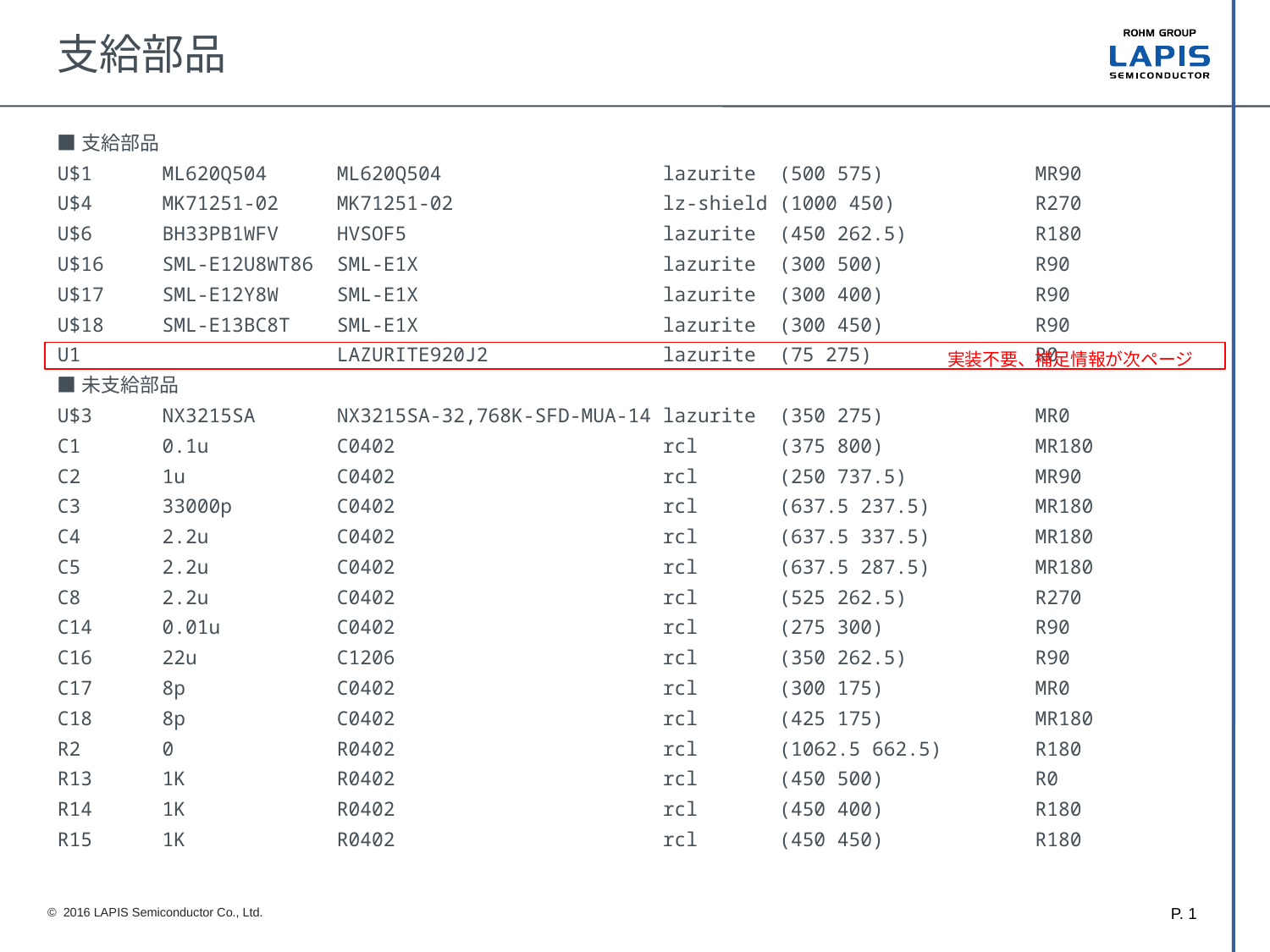

# 支給部品
■支給部品
U$1      ML620Q504      ML620Q504                   lazurite  (500 575)             MR90
U$4      MK71251-02     MK71251-02                  lz-shield (1000 450)            R270
U$6      BH33PB1WFV     HVSOF5                      lazurite  (450 262.5)           R180
U$16     SML-E12U8WT86  SML-E1X                     lazurite  (300 500)             R90
U$17     SML-E12Y8W     SML-E1X                     lazurite  (300 400)             R90
U$18     SML-E13BC8T    SML-E1X                     lazurite  (300 450)             R90
U1                      LAZURITE920J2               lazurite  (75 275)              R0
■未支給部品
U$3      NX3215SA       NX3215SA-32,768K-SFD-MUA-14 lazurite  (350 275)             MR0
C1       0.1u           C0402                       rcl       (375 800)             MR180
C2       1u             C0402                       rcl       (250 737.5)           MR90
C3       33000p         C0402                       rcl       (637.5 237.5)         MR180
C4       2.2u           C0402                       rcl       (637.5 337.5)         MR180
C5       2.2u           C0402                       rcl       (637.5 287.5)         MR180
C8       2.2u           C0402                       rcl       (525 262.5)           R270
C14      0.01u          C0402                       rcl       (275 300)             R90
C16      22u            C1206                       rcl       (350 262.5)           R90
C17      8p             C0402                       rcl       (300 175)             MR0
C18      8p             C0402                       rcl       (425 175)             MR180
R2       0              R0402                       rcl       (1062.5 662.5)        R180
R13      1K             R0402                       rcl       (450 500)             R0
R14      1K             R0402                       rcl       (450 400)             R180
R15      1K             R0402                       rcl       (450 450)             R180

実装不要、補足情報が次ページ